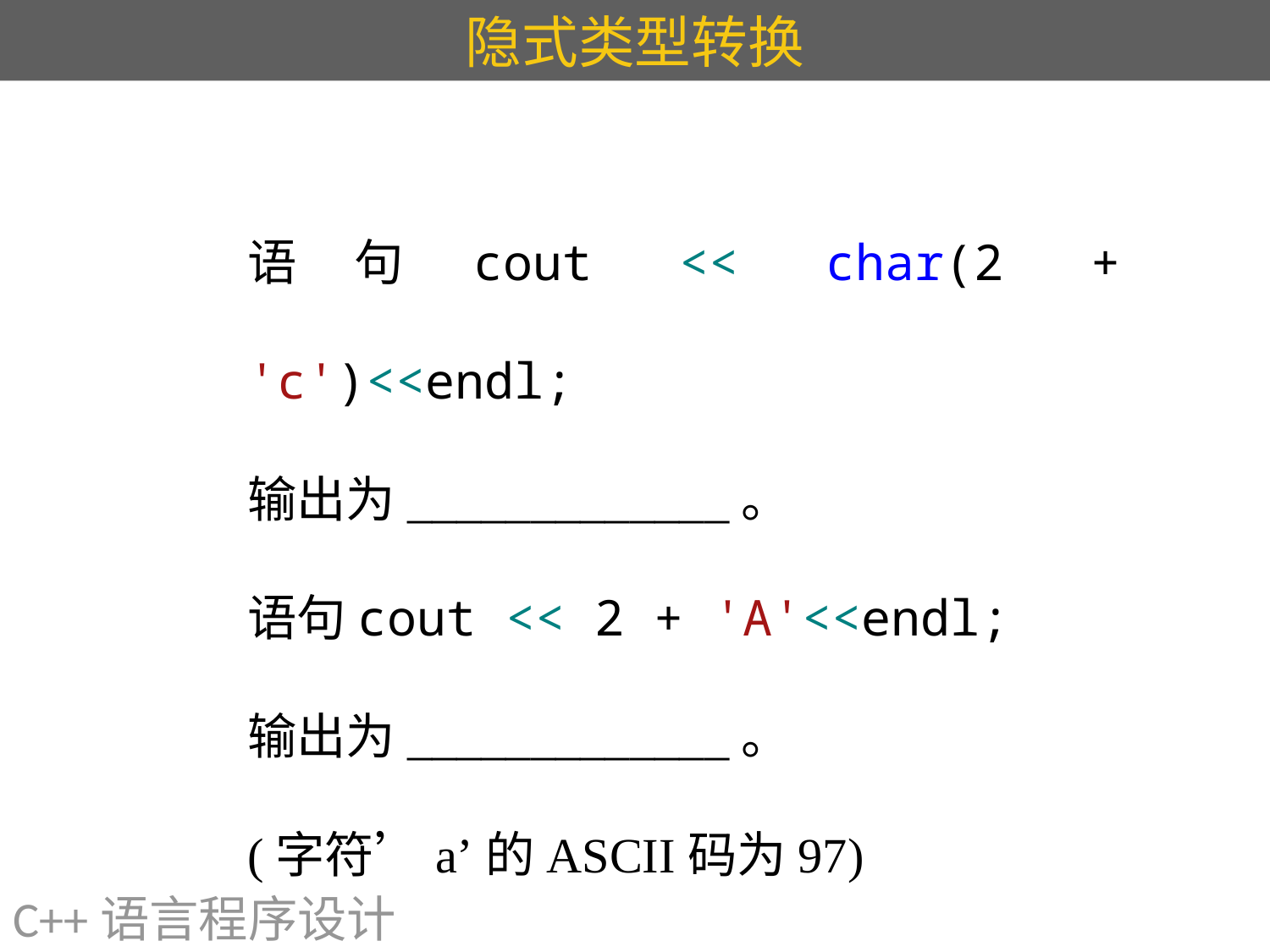

# 隐式类型转换
语句cout << char(2 + 'c')<<endl;
输出为_____________。
语句cout << 2 + 'A'<<endl;
输出为_____________。
(字符’a’的ASCII码为97)
C++语言程序设计
6